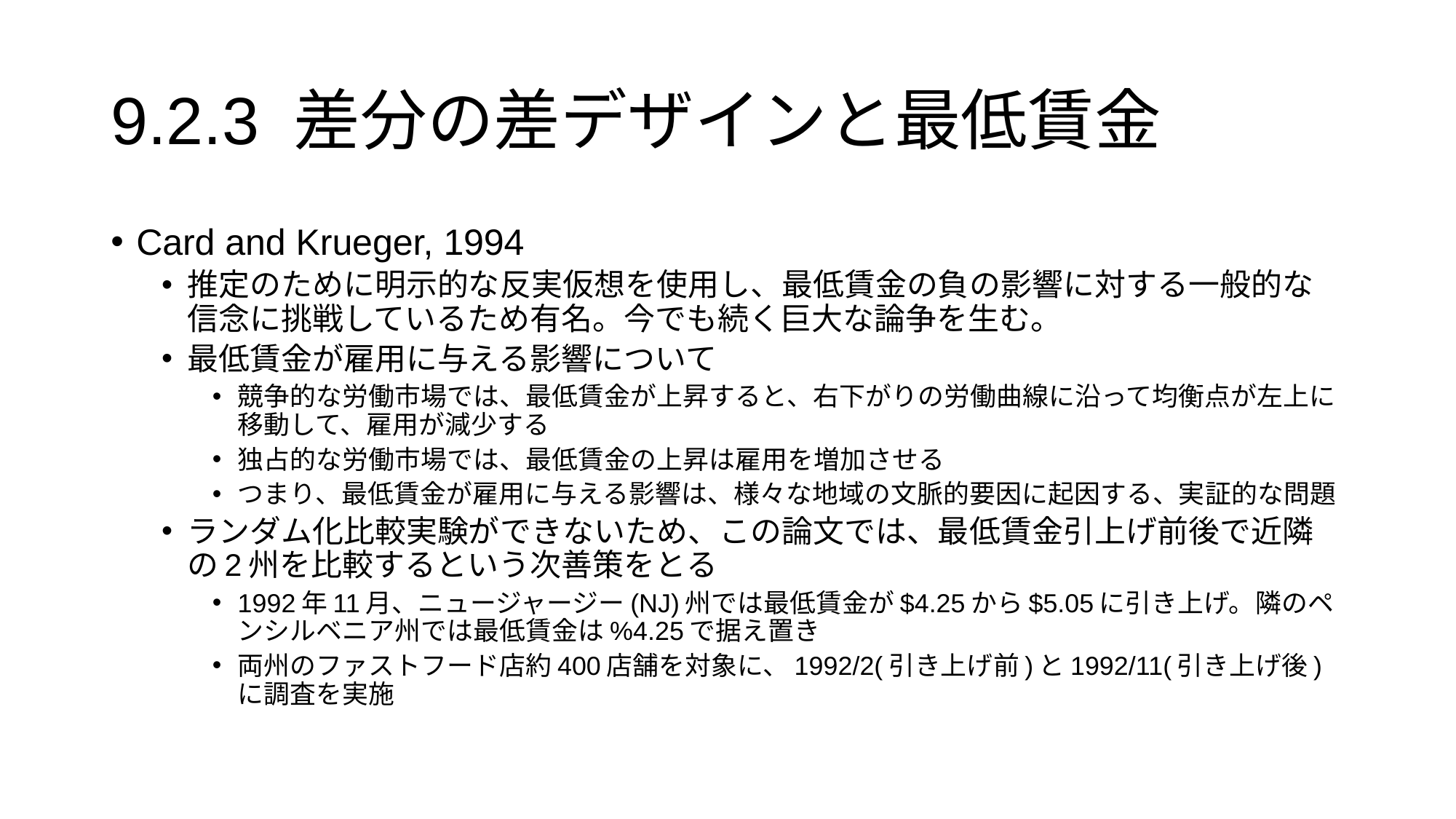

# 9.2.3 差分の差デザインと最低賃金
Card and Krueger, 1994
推定のために明示的な反実仮想を使用し、最低賃金の負の影響に対する一般的な信念に挑戦しているため有名。今でも続く巨大な論争を生む。
最低賃金が雇用に与える影響について
競争的な労働市場では、最低賃金が上昇すると、右下がりの労働曲線に沿って均衡点が左上に移動して、雇用が減少する
独占的な労働市場では、最低賃金の上昇は雇用を増加させる
つまり、最低賃金が雇用に与える影響は、様々な地域の文脈的要因に起因する、実証的な問題
ランダム化比較実験ができないため、この論文では、最低賃金引上げ前後で近隣の2州を比較するという次善策をとる
1992年11月、ニュージャージー(NJ)州では最低賃金が$4.25から$5.05に引き上げ。隣のペンシルベニア州では最低賃金は%4.25で据え置き
両州のファストフード店約400店舗を対象に、1992/2(引き上げ前)と1992/11(引き上げ後)に調査を実施